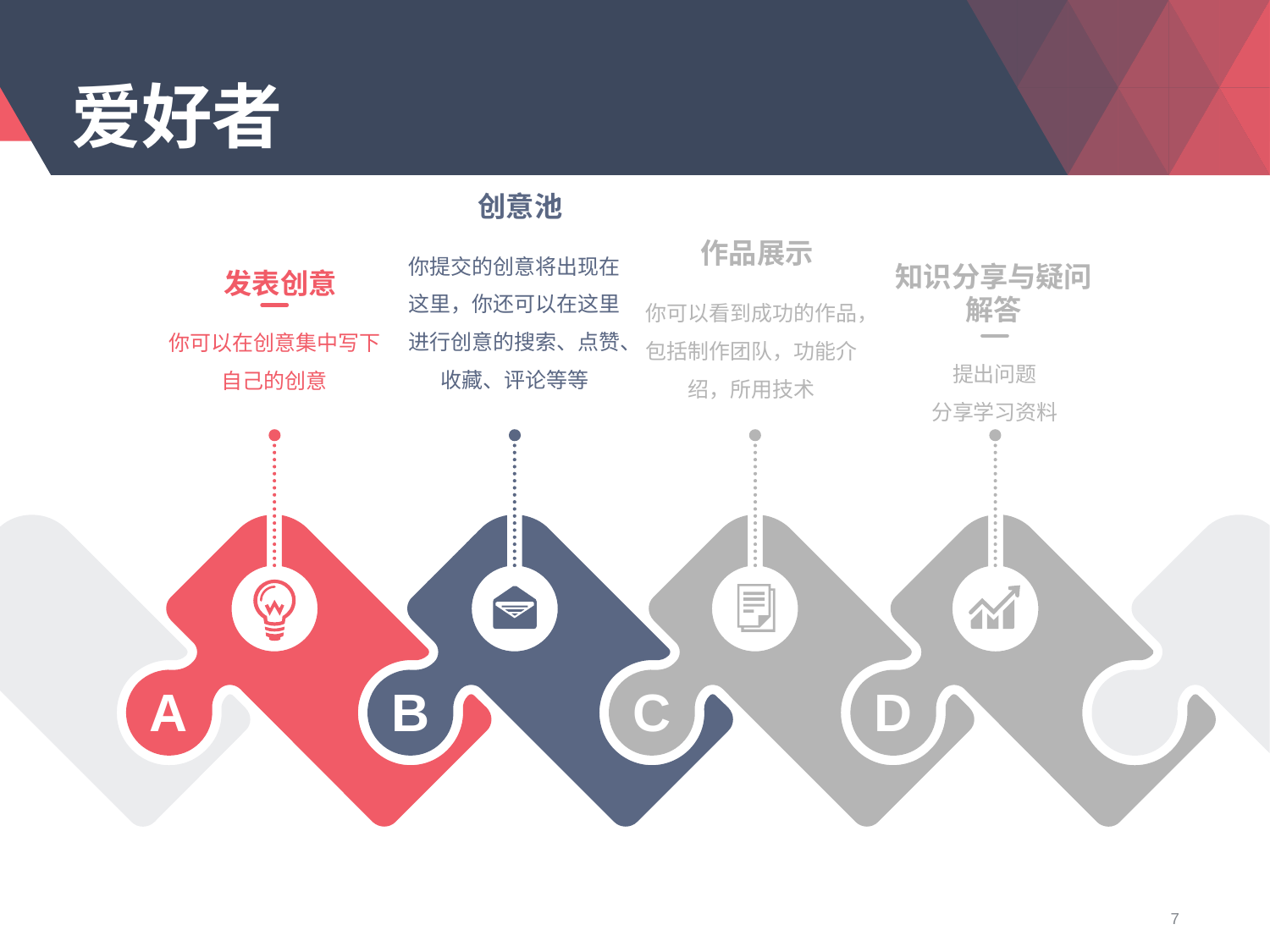

# 爱好者
创意池
作品展示
你提交的创意将出现在这里，你还可以在这里进行创意的搜索、点赞、收藏、评论等等
知识分享与疑问解答
提出问题
分享学习资料
发表创意
你可以在创意集中写下自己的创意
你可以看到成功的作品，包括制作团队，功能介绍，所用技术

A
B
C
D
7